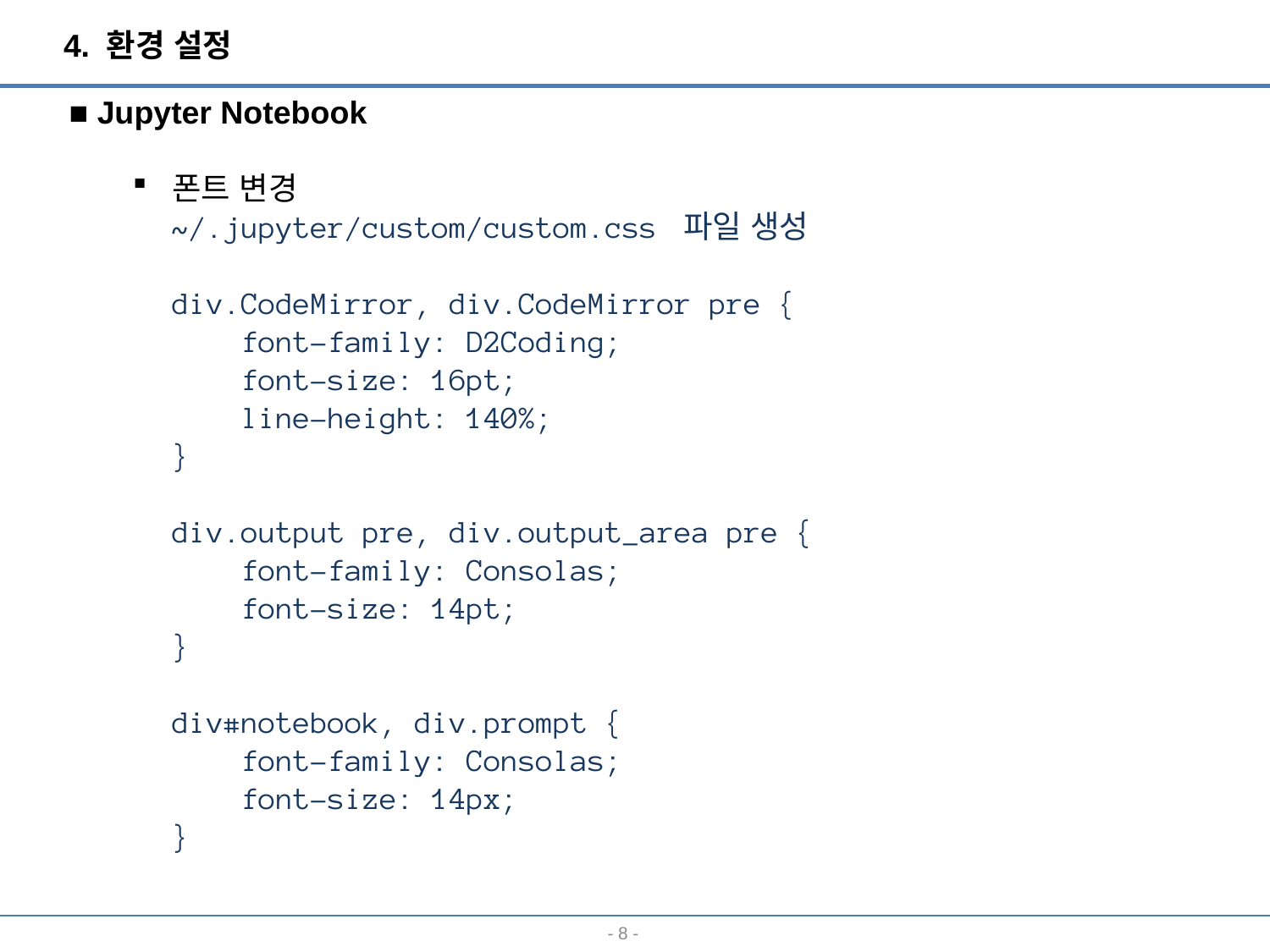

4. 환경 설정
■ Jupyter Notebook

폰트 변경
~/.jupyter/custom/custom.css 파일 생성
div.CodeMirror, div.CodeMirror pre {
    font-family: D2Coding;
    font-size: 16pt;
    line-height: 140%;
}
div.output pre, div.output_area pre {
    font-family: Consolas;
    font-size: 14pt;
}
div#notebook, div.prompt {
    font-family: Consolas;
    font-size: 14px;
}
- 8 -